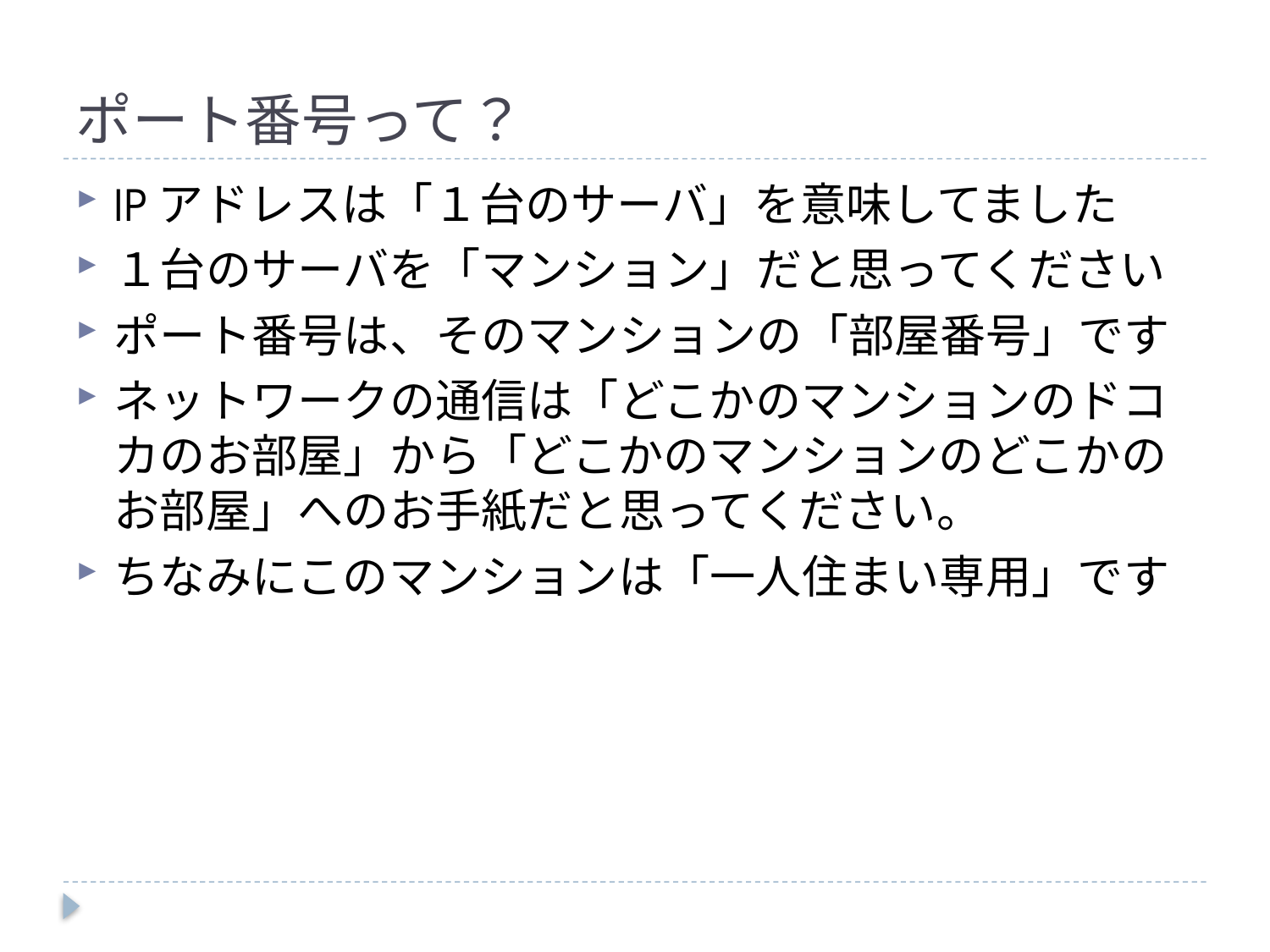

# ポート番号って？
IPアドレスは「１台のサーバ」を意味してました
１台のサーバを「マンション」だと思ってください
ポート番号は、そのマンションの「部屋番号」です
ネットワークの通信は「どこかのマンションのドコカのお部屋」から「どこかのマンションのどこかのお部屋」へのお手紙だと思ってください。
ちなみにこのマンションは「一人住まい専用」です